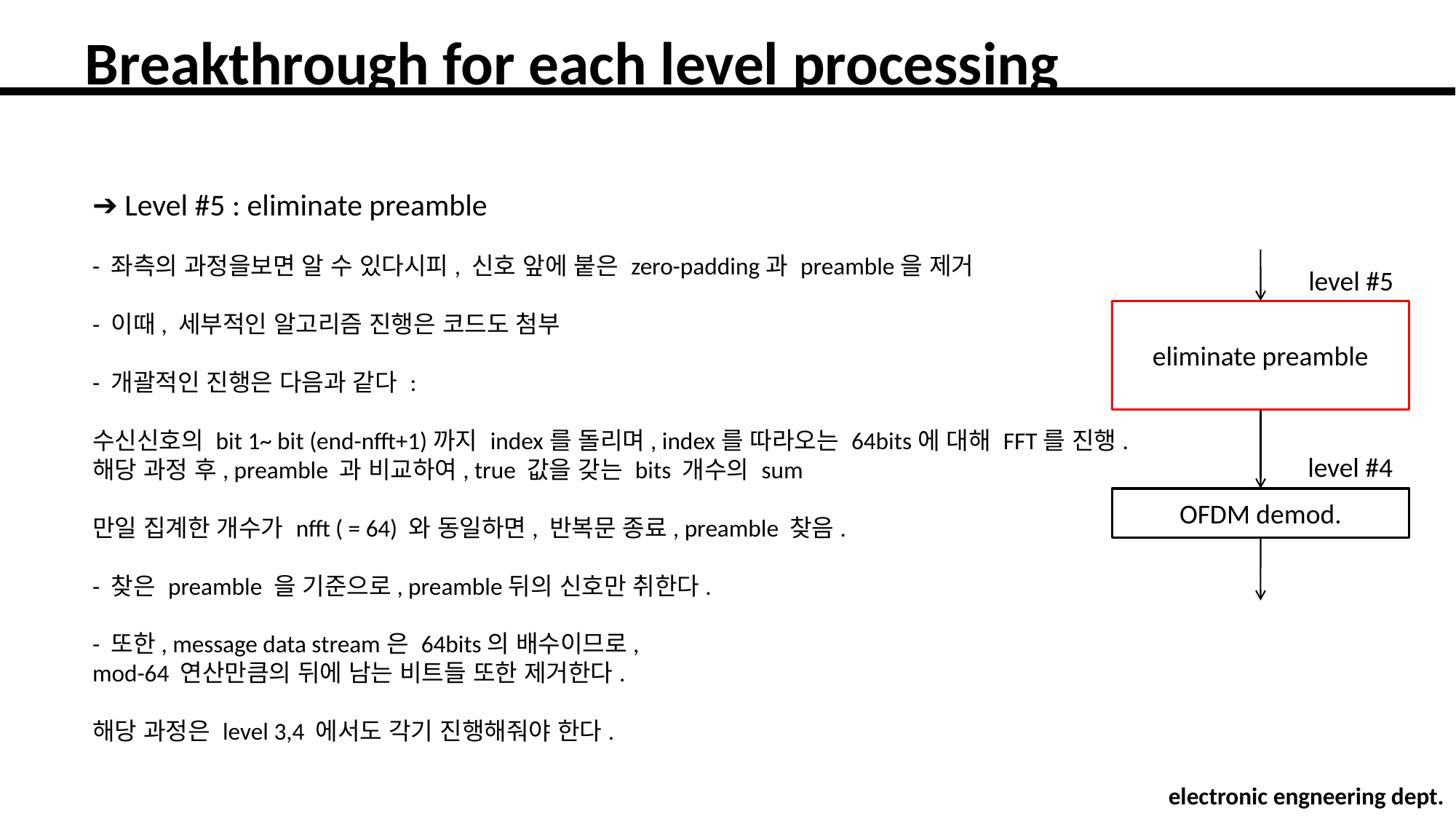

# Breakthrough for each level processing

➔ Level #5 : eliminate preamble

- 좌측의 과정을보면 알 수 있다시피, 신호 앞에 붙은 zero-padding과 preamble을 제거

- 이때, 세부적인 알고리즘 진행은 코드도 첨부

- 개괄적인 진행은 다음과 같다 :

수신신호의 bit 1~ bit (end-nfft+1)까지 index를 돌리며, index를 따라오는 64bits에 대해 FFT를 진행.
해당 과정 후, preamble 과 비교하여, true 값을 갖는 bits 개수의 sum

만일 집계한 개수가 nfft ( = 64) 와 동일하면, 반복문 종료, preamble 찾음.

- 찾은 preamble 을 기준으로, preamble뒤의 신호만 취한다.

- 또한, message data stream은 64bits의 배수이므로,
mod-64 연산만큼의 뒤에 남는 비트들 또한 제거한다.

해당 과정은 level 3,4 에서도 각기 진행해줘야 한다.
level #5
eliminate preamble
level #4
OFDM demod.
electronic engneering dept.